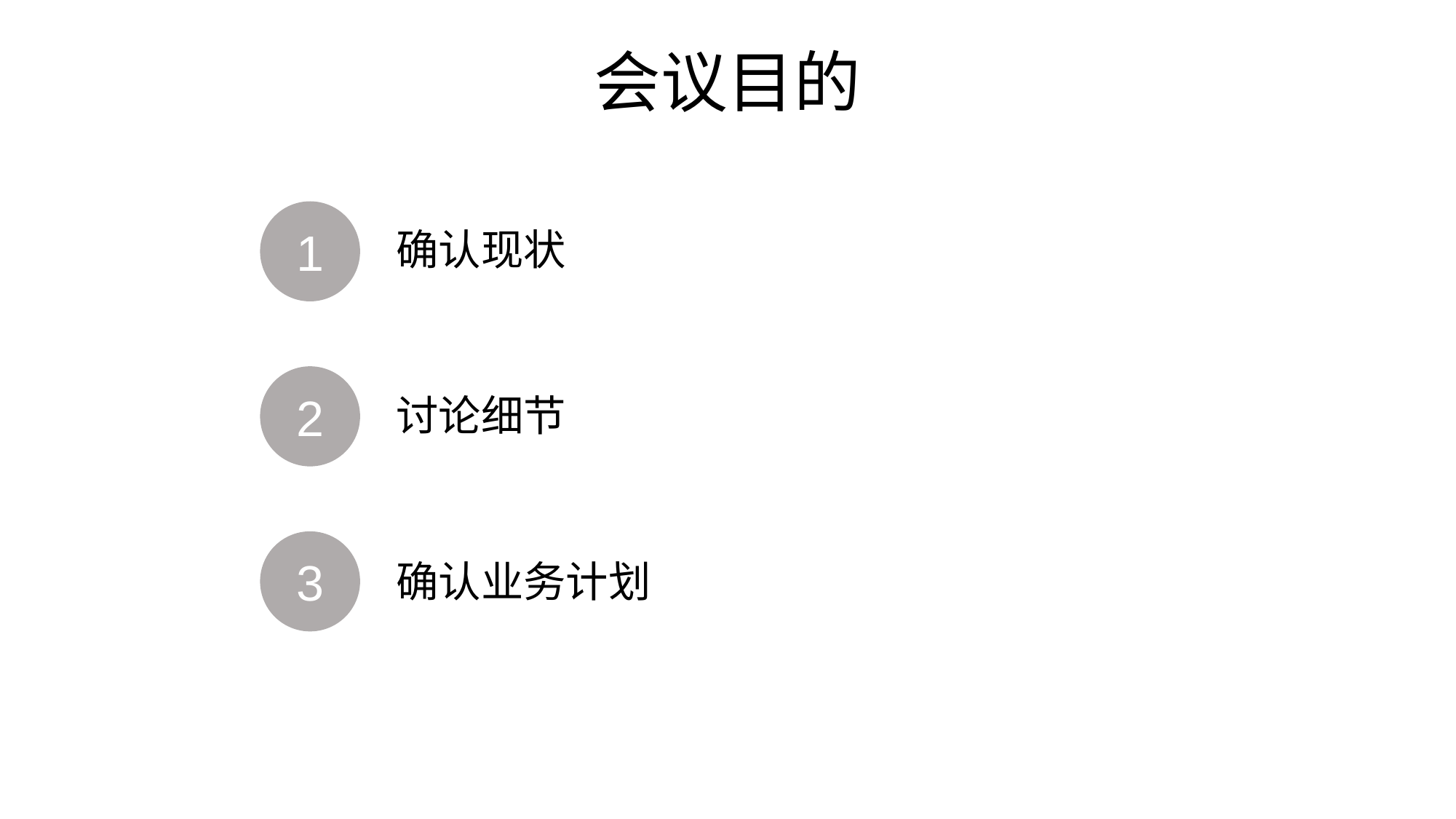

会议目的
确认现状
1
讨论细节
2
确认业务计划
3